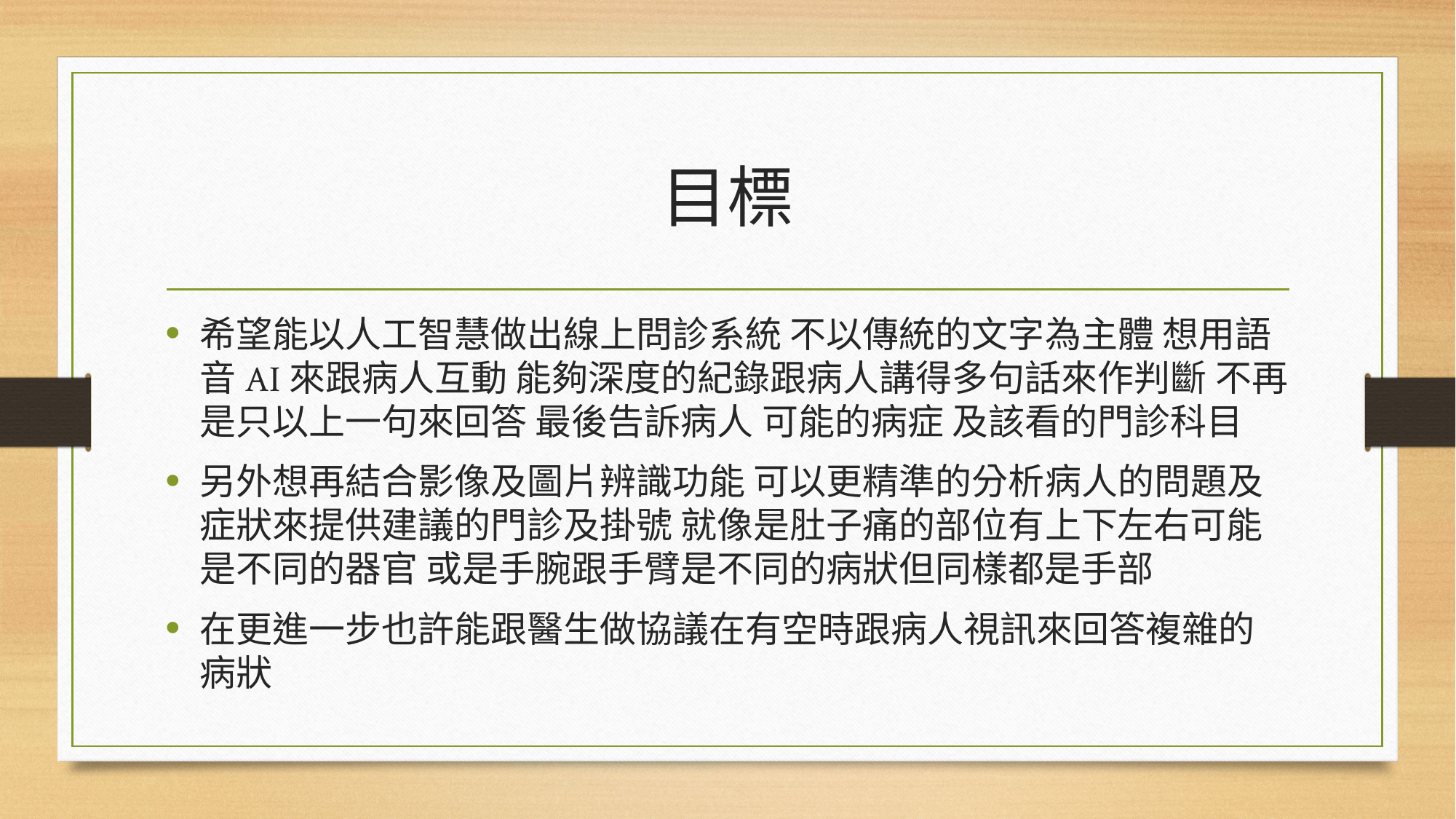

# 目標
希望能以人工智慧做出線上問診系統 不以傳統的文字為主體 想用語音AI來跟病人互動 能夠深度的紀錄跟病人講得多句話來作判斷 不再是只以上一句來回答 最後告訴病人 可能的病症 及該看的門診科目
另外想再結合影像及圖片辨識功能 可以更精準的分析病人的問題及症狀來提供建議的門診及掛號 就像是肚子痛的部位有上下左右可能是不同的器官 或是手腕跟手臂是不同的病狀但同樣都是手部
在更進一步也許能跟醫生做協議在有空時跟病人視訊來回答複雜的病狀